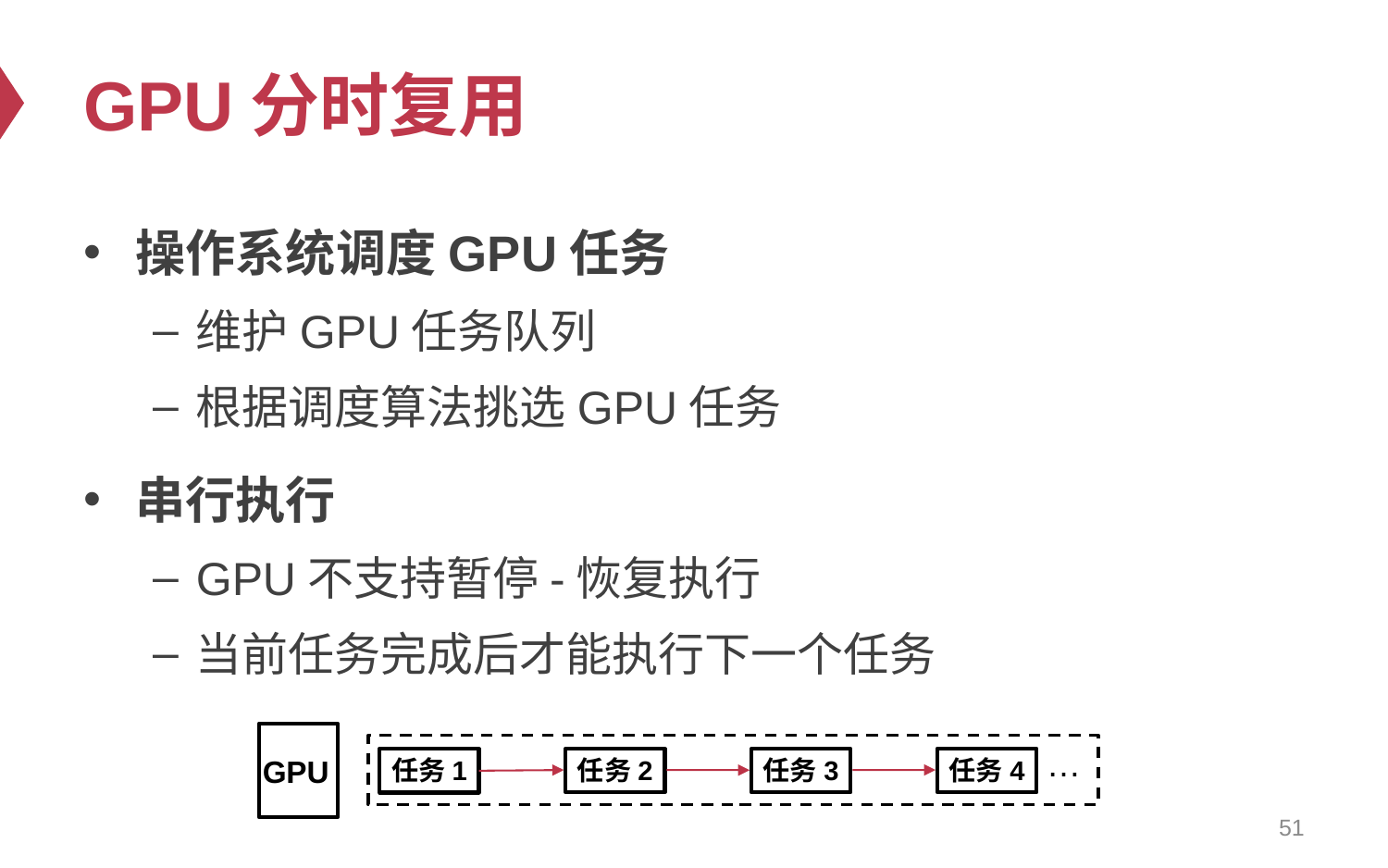

# GPU分时复用
操作系统调度GPU任务
维护GPU任务队列
根据调度算法挑选GPU任务
串行执行
GPU不支持暂停-恢复执行
当前任务完成后才能执行下一个任务

…
GPU
任务2

任务4

任务3

任务1

51